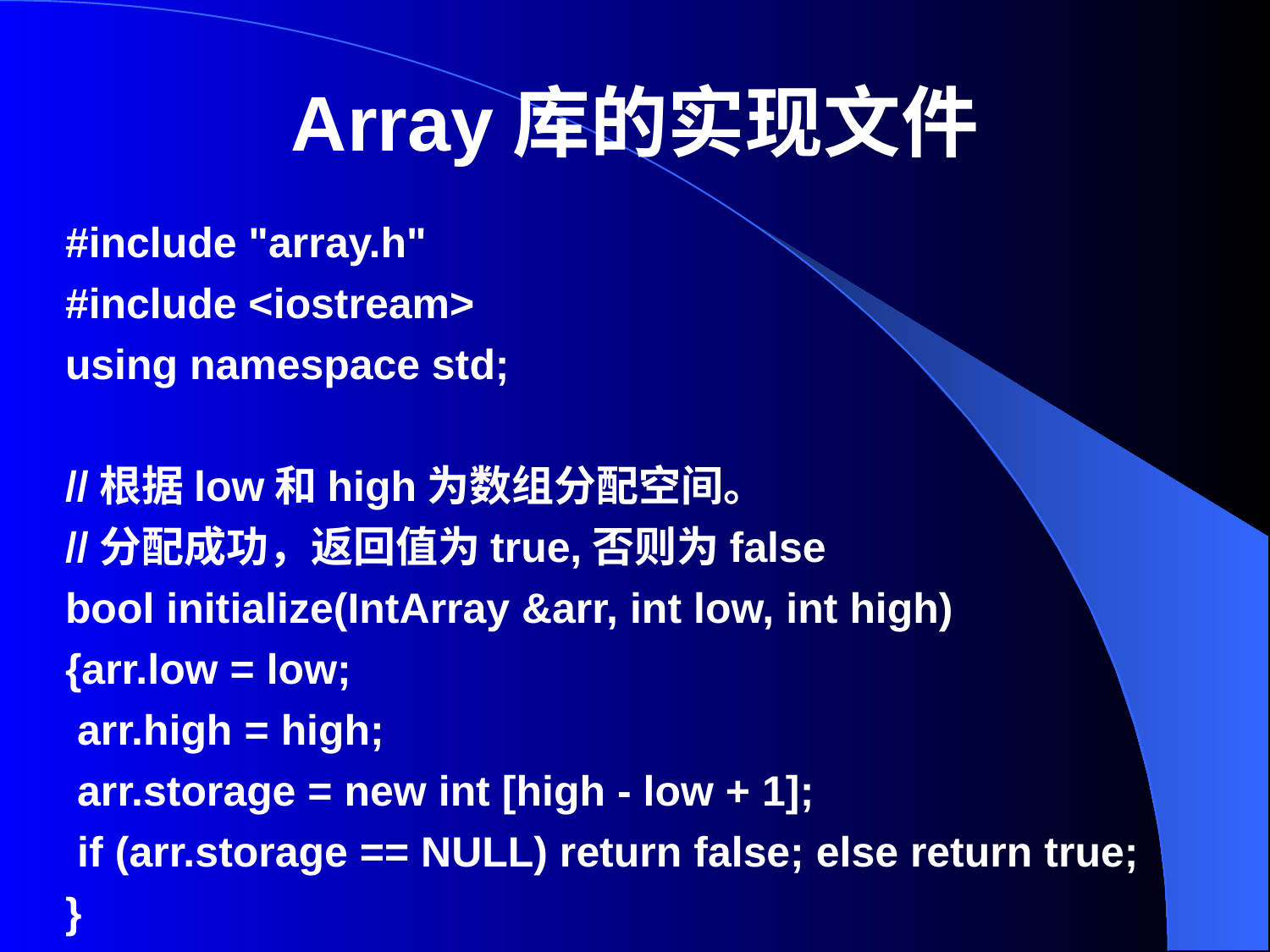

# Array库的实现文件
#include "array.h"
#include <iostream>
using namespace std;

//根据low和high为数组分配空间。
//分配成功，返回值为true,否则为false
bool initialize(IntArray &arr, int low, int high)
{arr.low = low;
 arr.high = high;
 arr.storage = new int [high - low + 1];
 if (arr.storage == NULL) return false; else return true;
}